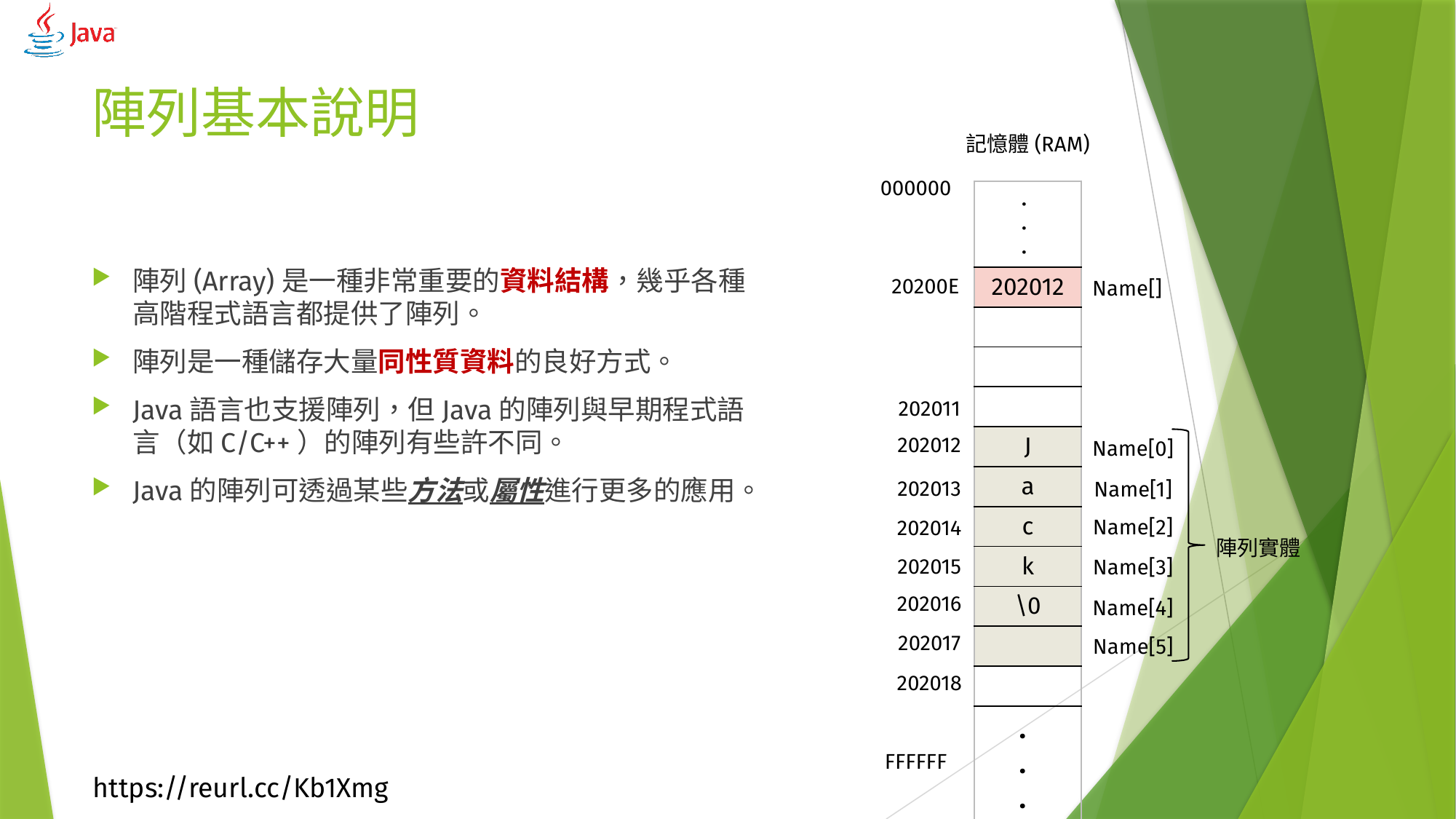

# 陣列基本說明
記憶體(RAM)
000000
| ． ． ． |
| --- |
| 202012 |
|  |
|  |
|  |
| J |
| a |
| c |
| k |
| \0 |
|  |
|  |
| ． ． ． |
陣列(Array)是一種非常重要的資料結構，幾乎各種高階程式語言都提供了陣列。
陣列是一種儲存大量同性質資料的良好方式。
Java語言也支援陣列，但Java的陣列與早期程式語言（如C/C++）的陣列有些許不同。
Java的陣列可透過某些方法或屬性進行更多的應用。
20200E
Name[]
202011
202012
Name[0]

202013
Name[1]
Name[2]
202014
陣列實體
202015
Name[3]
202016
Name[4]
202017
Name[5]
202018
FFFFFF